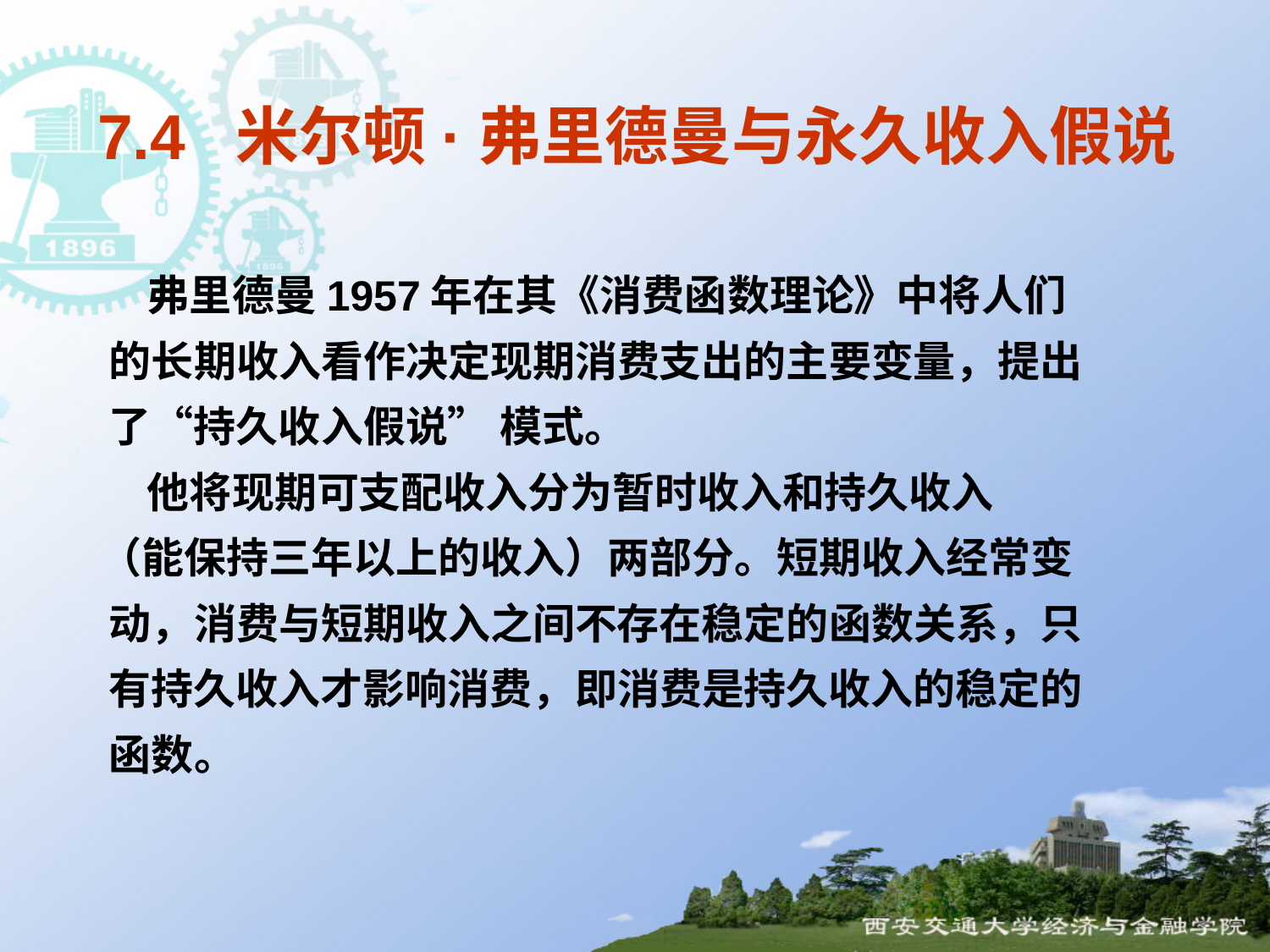

7.4  米尔顿·弗里德曼与永久收入假说
      弗里德曼1957年在其《消费函数理论》中将人们
  的长期收入看作决定现期消费支出的主要变量，提出
  了“持久收入假说” 模式。
      他将现期可支配收入分为暂时收入和持久收入
 （能保持三年以上的收入）两部分。短期收入经常变
  动，消费与短期收入之间不存在稳定的函数关系，只
  有持久收入才影响消费，即消费是持久收入的稳定的
  函数。